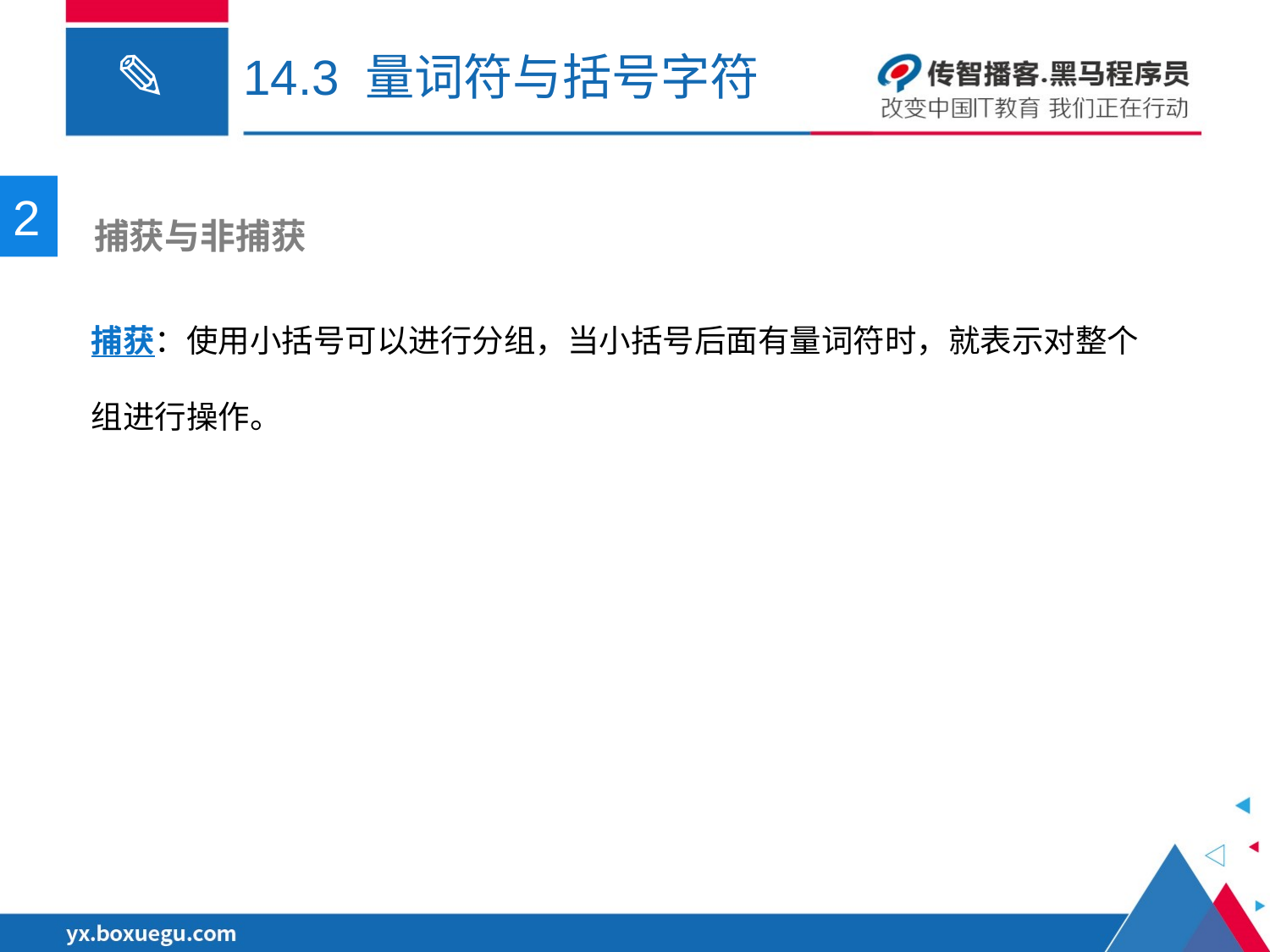

# 14.3 量词符与括号字符

2
  捕获与非捕获
捕获：使用小括号可以进行分组，当小括号后面有量词符时，就表示对整个组进行操作。